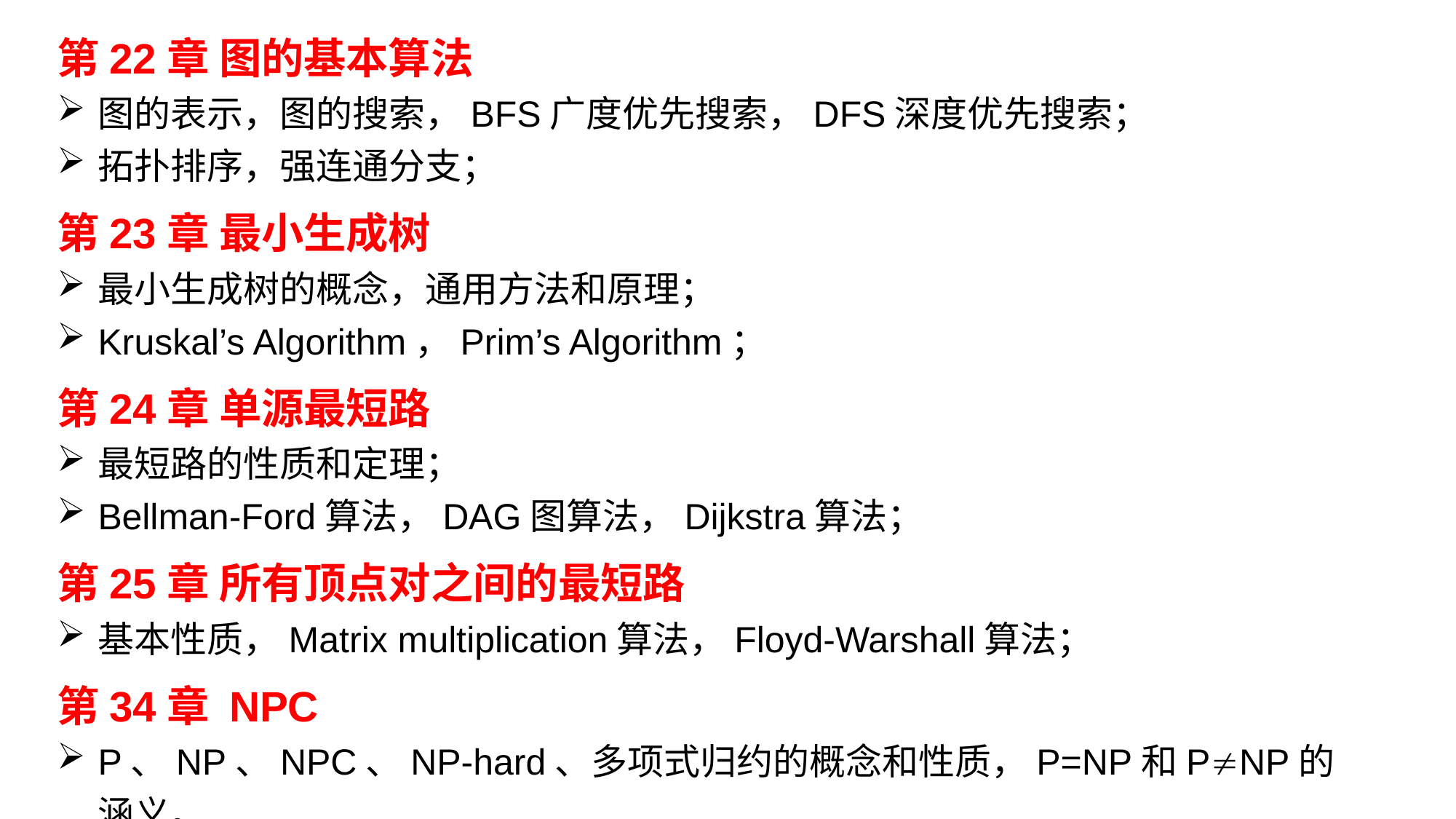

第22章 图的基本算法
图的表示，图的搜索，BFS广度优先搜索，DFS深度优先搜索；
拓扑排序，强连通分支；
第23章 最小生成树
最小生成树的概念，通用方法和原理；
Kruskal’s Algorithm，Prim’s Algorithm；
第24章 单源最短路
最短路的性质和定理；
Bellman-Ford算法，DAG图算法，Dijkstra算法；
第25章 所有顶点对之间的最短路
基本性质，Matrix multiplication算法，Floyd-Warshall算法；
第34章 NPC
P、NP、NPC、NP-hard、多项式归约的概念和性质，P=NP和P≠NP的涵义。